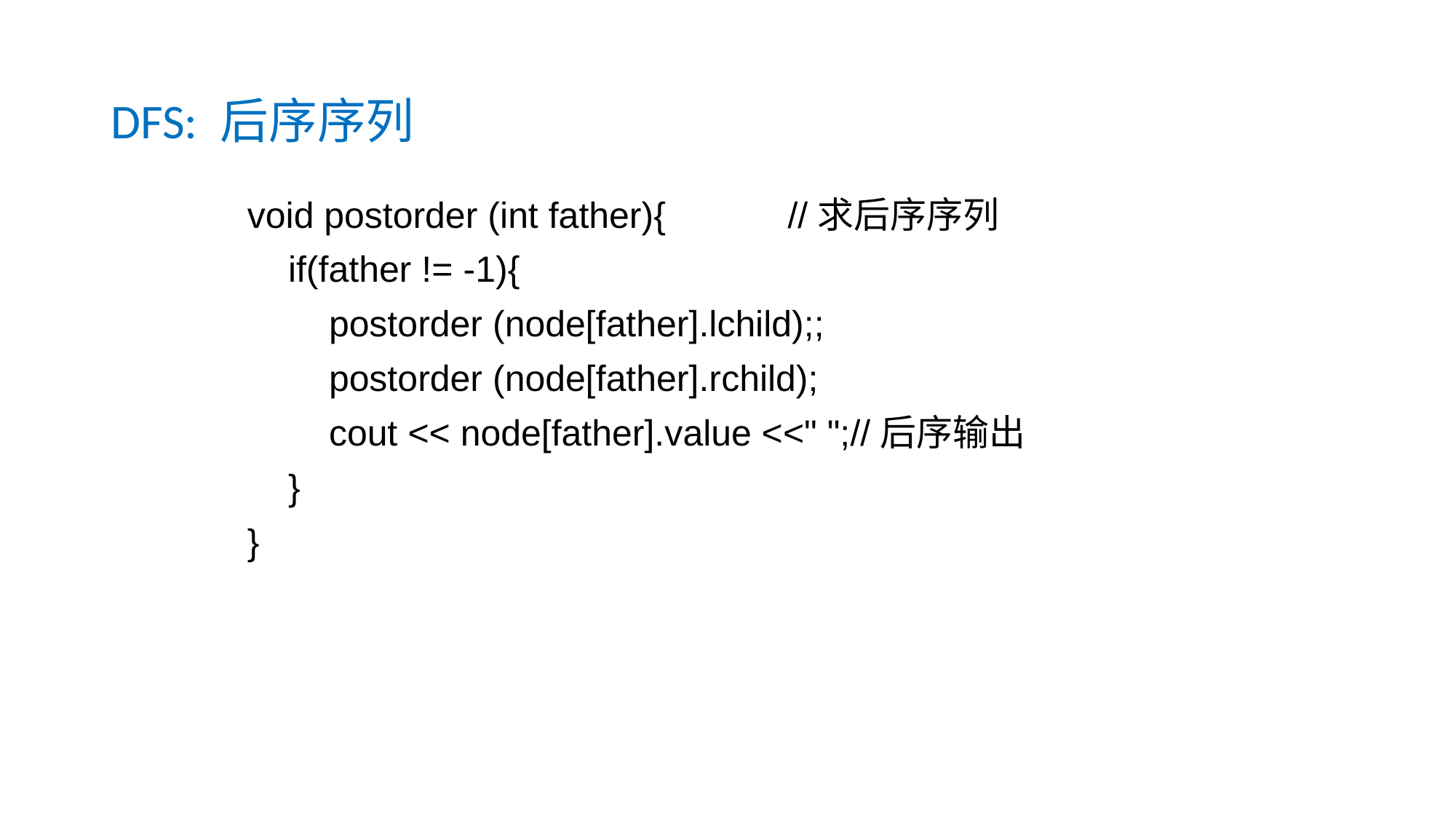

# DFS: 后序序列
void postorder (int father){            //求后序序列
    if(father != -1){
        postorder (node[father].lchild);;
        postorder (node[father].rchild);
        cout << node[father].value <<" ";//后序输出
    }
}